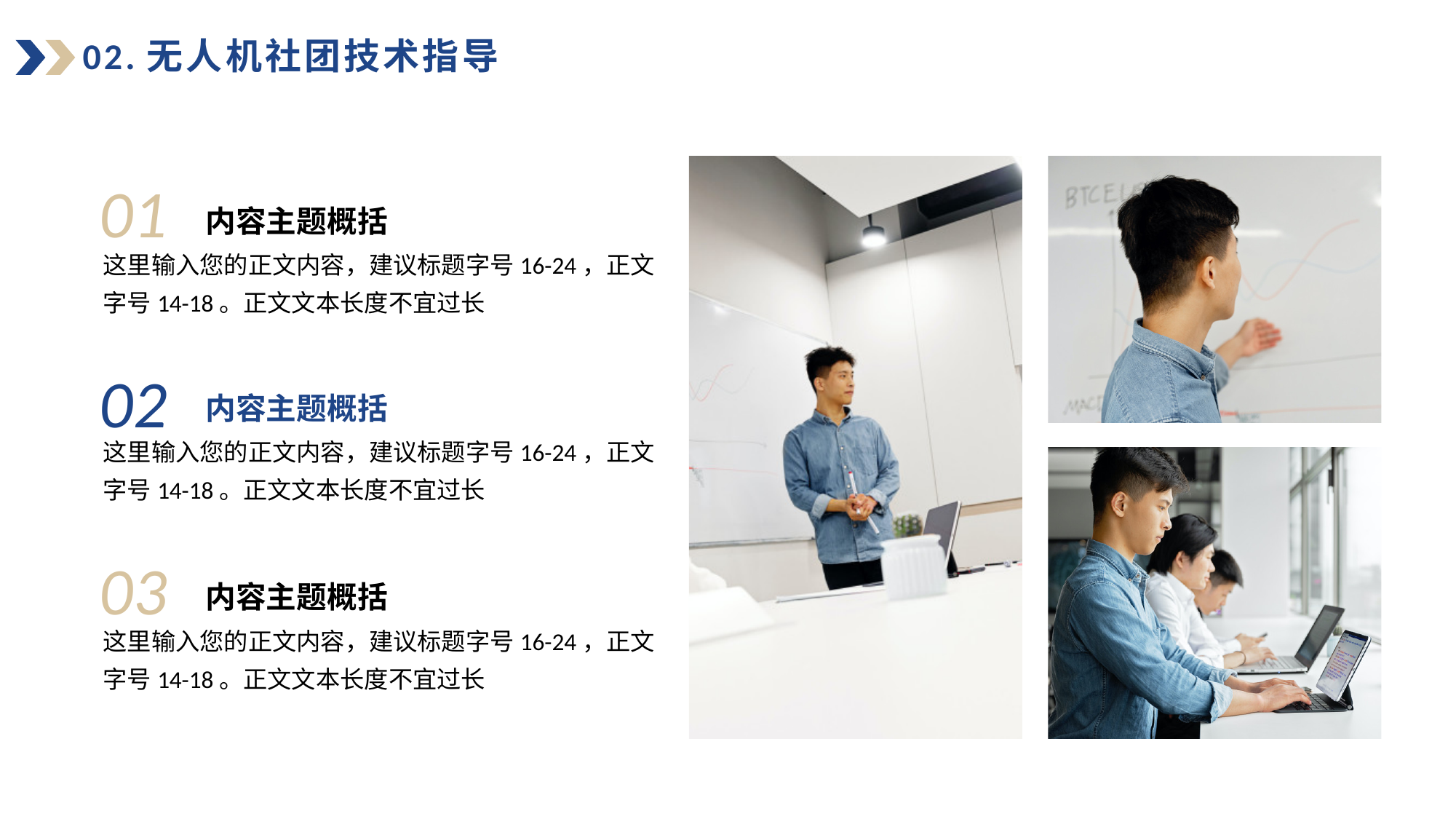

# 02.无人机社团技术指导

01
内容主题概括
这里输入您的正文内容，建议标题字号16-24，正文字号14-18。正文文本长度不宜过长
02
内容主题概括
这里输入您的正文内容，建议标题字号16-24，正文字号14-18。正文文本长度不宜过长

03
内容主题概括
这里输入您的正文内容，建议标题字号16-24，正文字号14-18。正文文本长度不宜过长